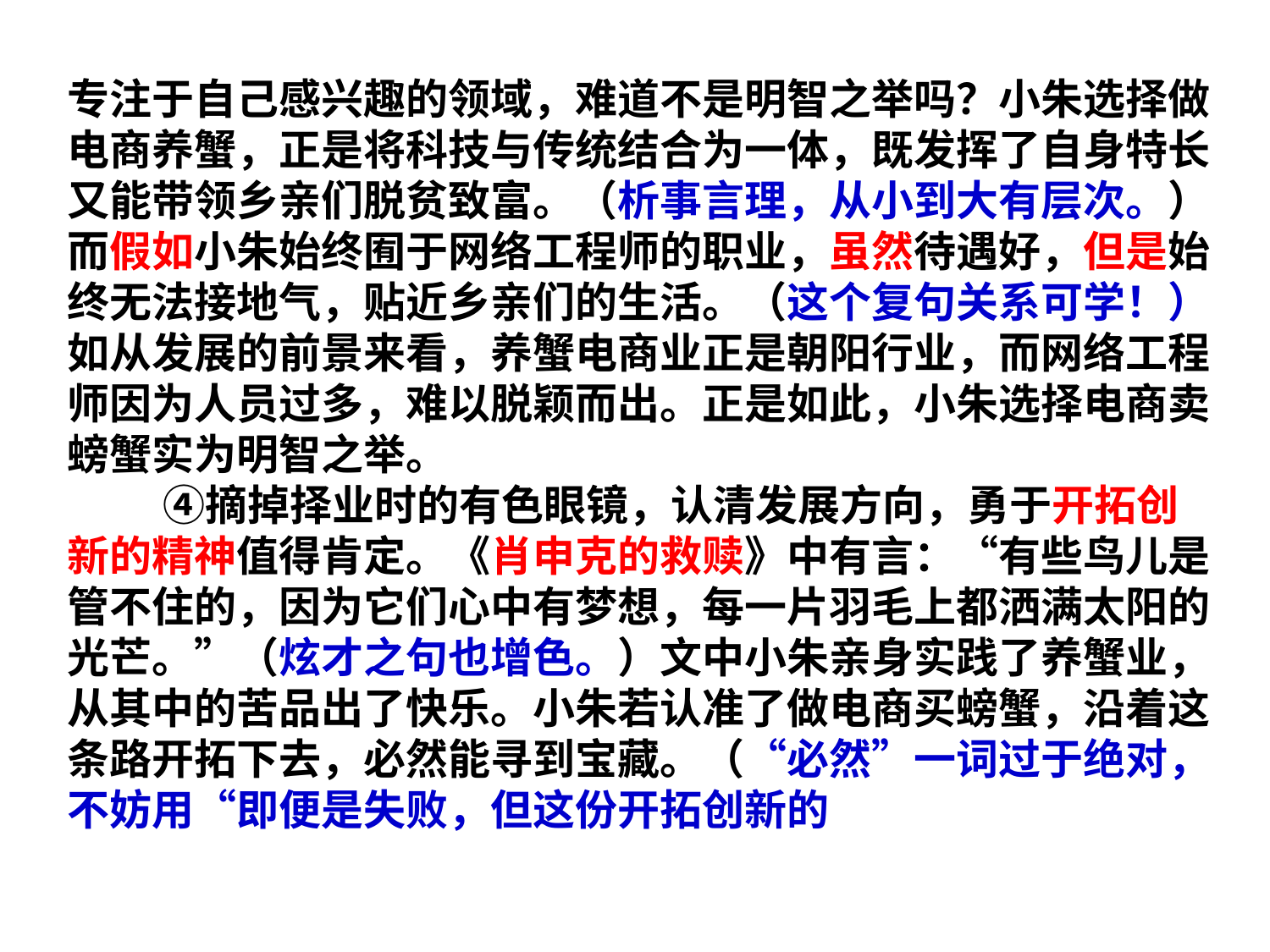

专注于自己感兴趣的领域，难道不是明智之举吗？小朱选择做电商养蟹，正是将科技与传统结合为一体，既发挥了自身特长又能带领乡亲们脱贫致富。（析事言理，从小到大有层次。）而假如小朱始终囿于网络工程师的职业，虽然待遇好，但是始终无法接地气，贴近乡亲们的生活。（这个复句关系可学！）如从发展的前景来看，养蟹电商业正是朝阳行业，而网络工程师因为人员过多，难以脱颖而出。正是如此，小朱选择电商卖螃蟹实为明智之举。
          ④摘掉择业时的有色眼镜，认清发展方向，勇于开拓创新的精神值得肯定。《肖申克的救赎》中有言：“有些鸟儿是管不住的，因为它们心中有梦想，每一片羽毛上都洒满太阳的光芒。”（炫才之句也增色。）文中小朱亲身实践了养蟹业，从其中的苦品出了快乐。小朱若认准了做电商买螃蟹，沿着这条路开拓下去，必然能寻到宝藏。（“必然”一词过于绝对，不妨用“即便是失败，但这份开拓创新的